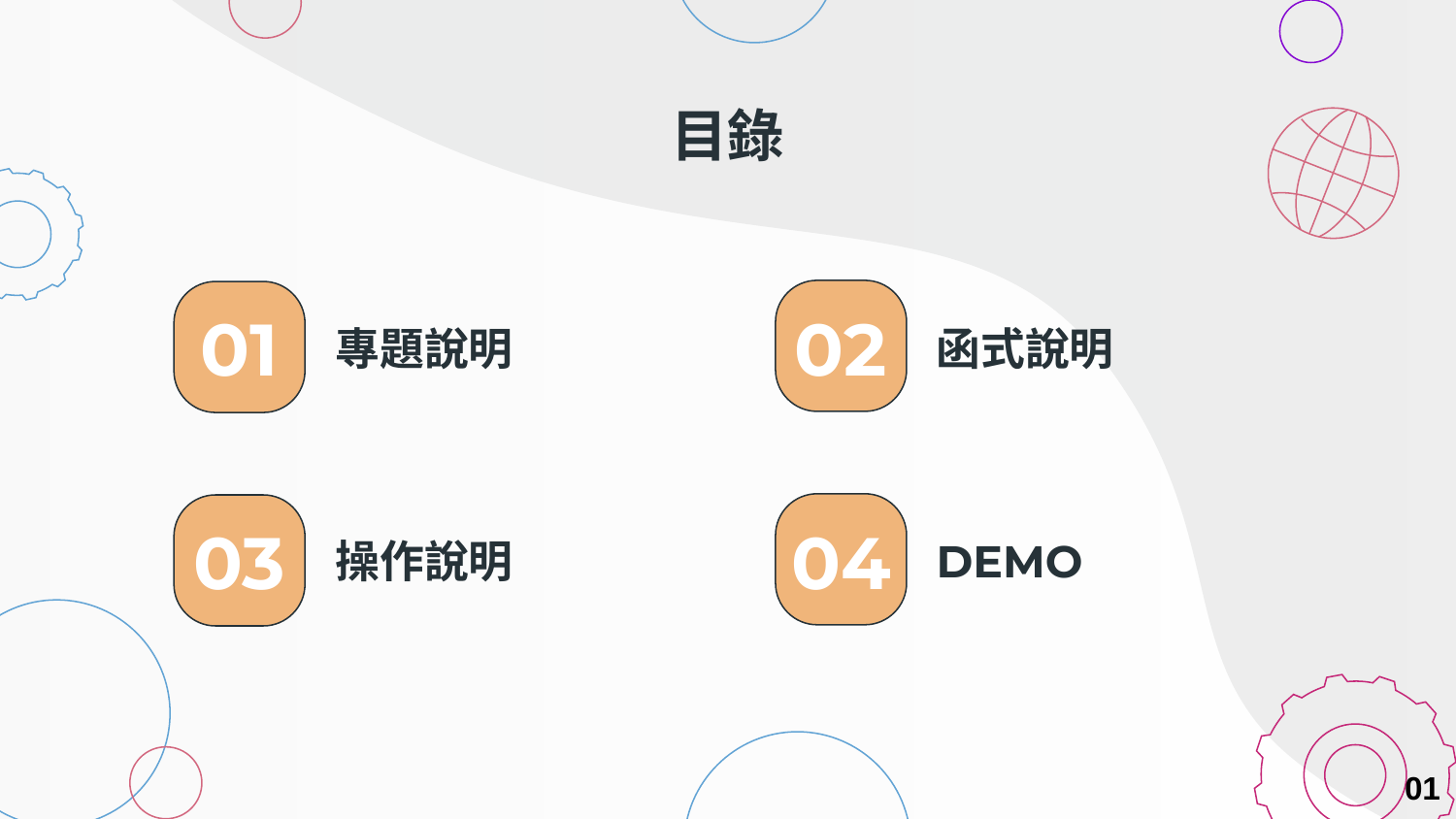

目錄

# 專題說明
函式說明
02
01

操作說明
DEMO
04
03
01